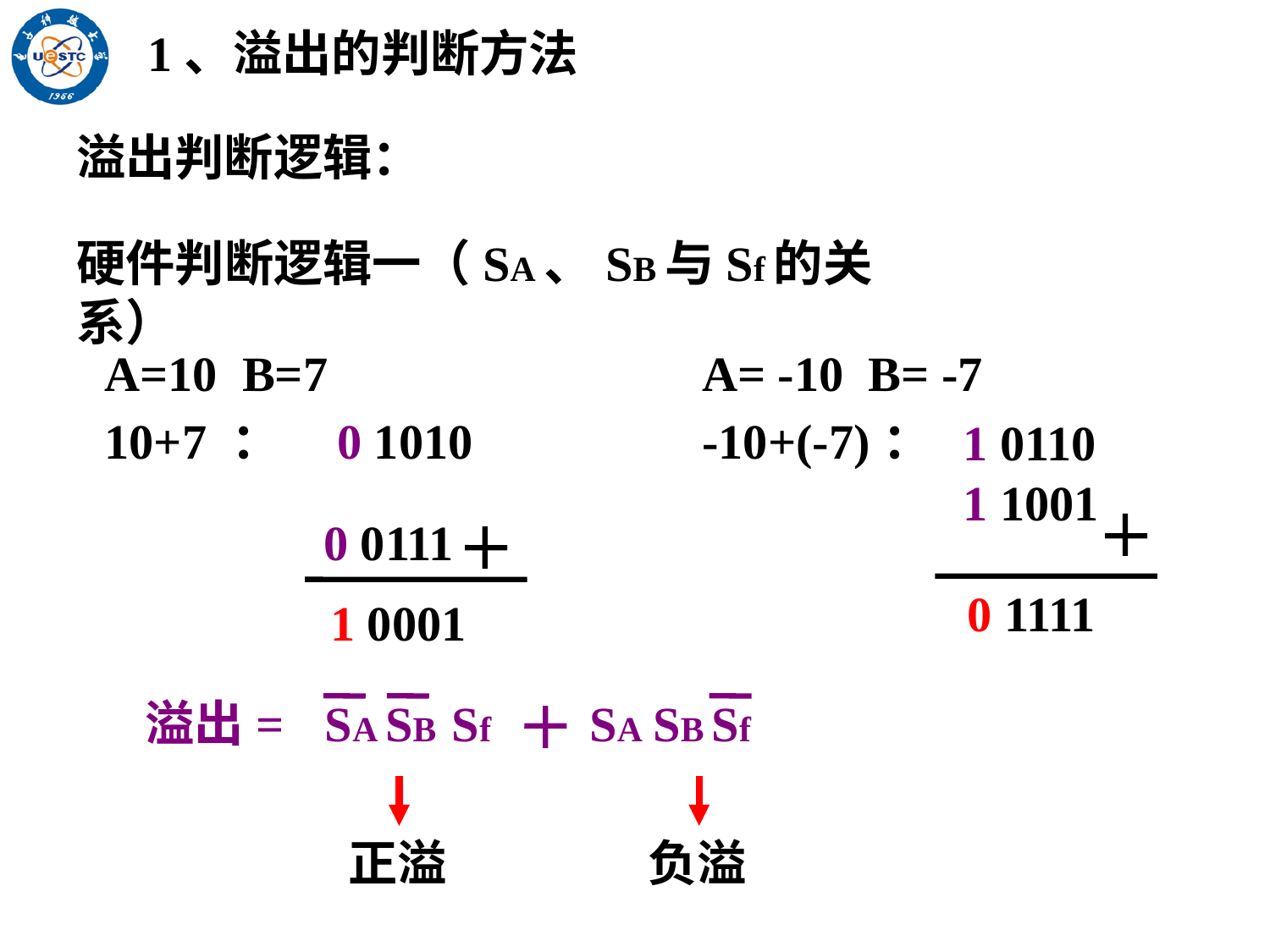

1、溢出的判断方法
溢出判断逻辑：
硬件判断逻辑一（SA、SB与Sf的关系）
  A=10  B=7
  10+7 ：    0 1010

0 0111

1 0001
  A= -10  B= -7
  -10+(-7)：
1 0110
1 1001

0 1111
溢出=
SA
SB
Sf
SA
SB
Sf

正溢
负溢